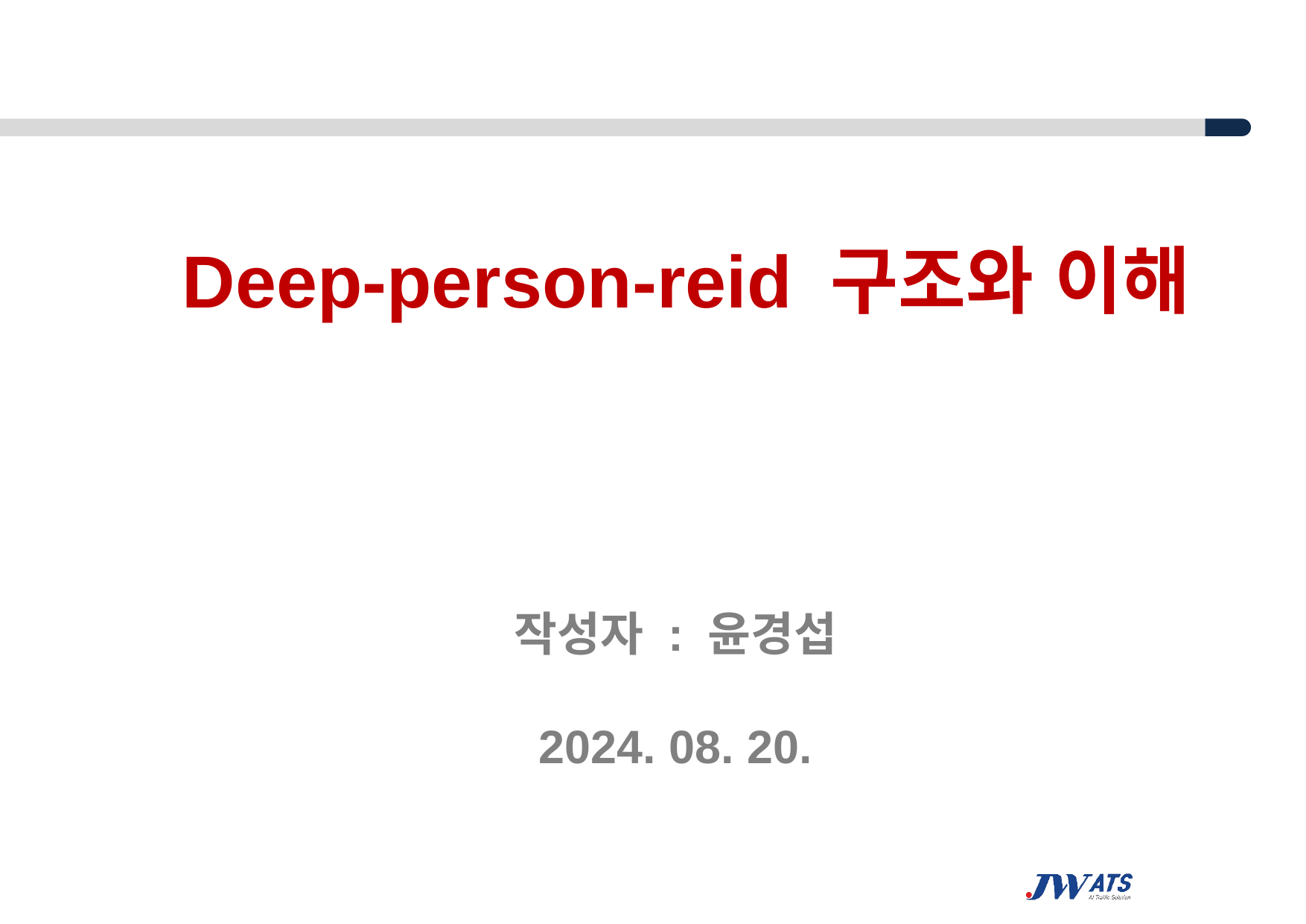

Deep-person-reid 구조와 이해

작성자 : 윤경섭

2024. 08. 20.